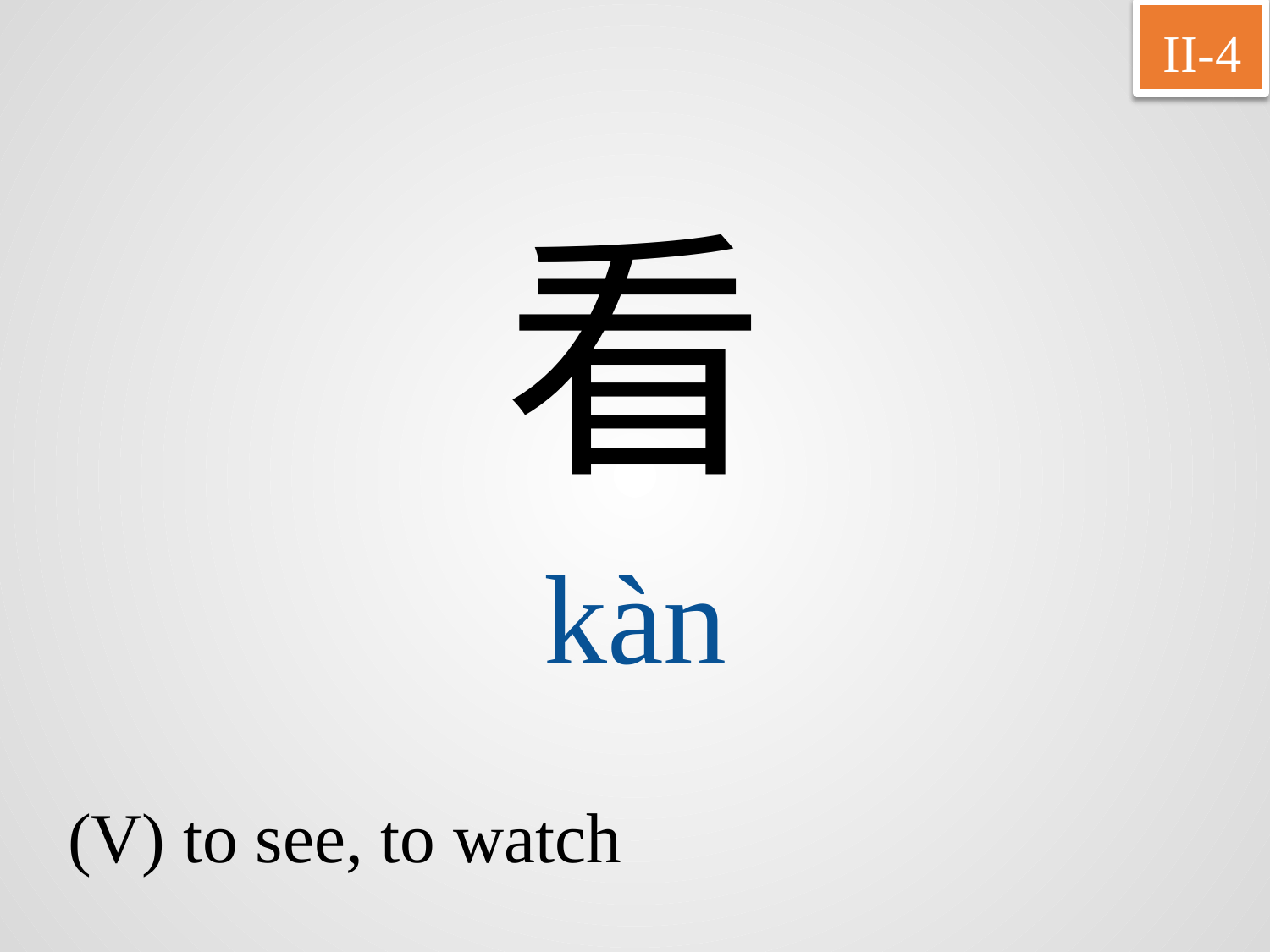

II-4

看
kàn
(V) to see, to watch